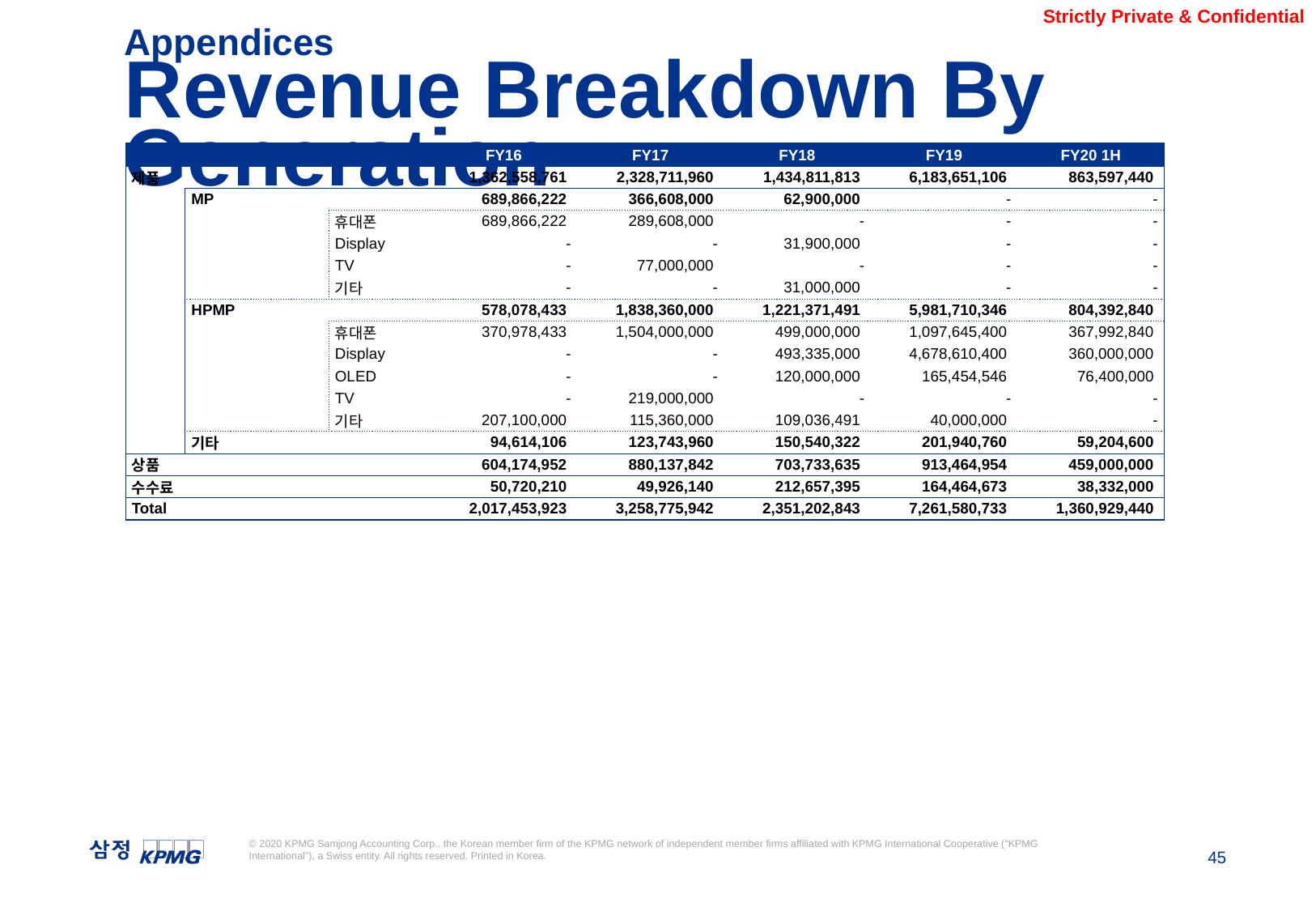

Appendices
Revenue Breakdown By Generation
|  |  |  | FY16 | FY17 | FY18 | FY19 | FY20 1H |
| --- | --- | --- | --- | --- | --- | --- | --- |
| 제품 |  |  | 1,362,558,761 | 2,328,711,960 | 1,434,811,813 | 6,183,651,106 | 863,597,440 |
|  | MP |  | 689,866,222 | 366,608,000 | 62,900,000 | - | - |
|  |  | 휴대폰 | 689,866,222 | 289,608,000 | - | - | - |
|  |  | Display | - | - | 31,900,000 | - | - |
|  |  | TV | - | 77,000,000 | - | - | - |
|  |  | 기타 | - | - | 31,000,000 | - | - |
|  | HPMP |  | 578,078,433 | 1,838,360,000 | 1,221,371,491 | 5,981,710,346 | 804,392,840 |
|  |  | 휴대폰 | 370,978,433 | 1,504,000,000 | 499,000,000 | 1,097,645,400 | 367,992,840 |
|  |  | Display | - | - | 493,335,000 | 4,678,610,400 | 360,000,000 |
|  |  | OLED | - | - | 120,000,000 | 165,454,546 | 76,400,000 |
|  |  | TV | - | 219,000,000 | - | - | - |
|  |  | 기타 | 207,100,000 | 115,360,000 | 109,036,491 | 40,000,000 | - |
|  | 기타 |  | 94,614,106 | 123,743,960 | 150,540,322 | 201,940,760 | 59,204,600 |
| 상품 |  |  | 604,174,952 | 880,137,842 | 703,733,635 | 913,464,954 | 459,000,000 |
| 수수료 |  |  | 50,720,210 | 49,926,140 | 212,657,395 | 164,464,673 | 38,332,000 |
| Total |  |  | 2,017,453,923 | 3,258,775,942 | 2,351,202,843 | 7,261,580,733 | 1,360,929,440 |